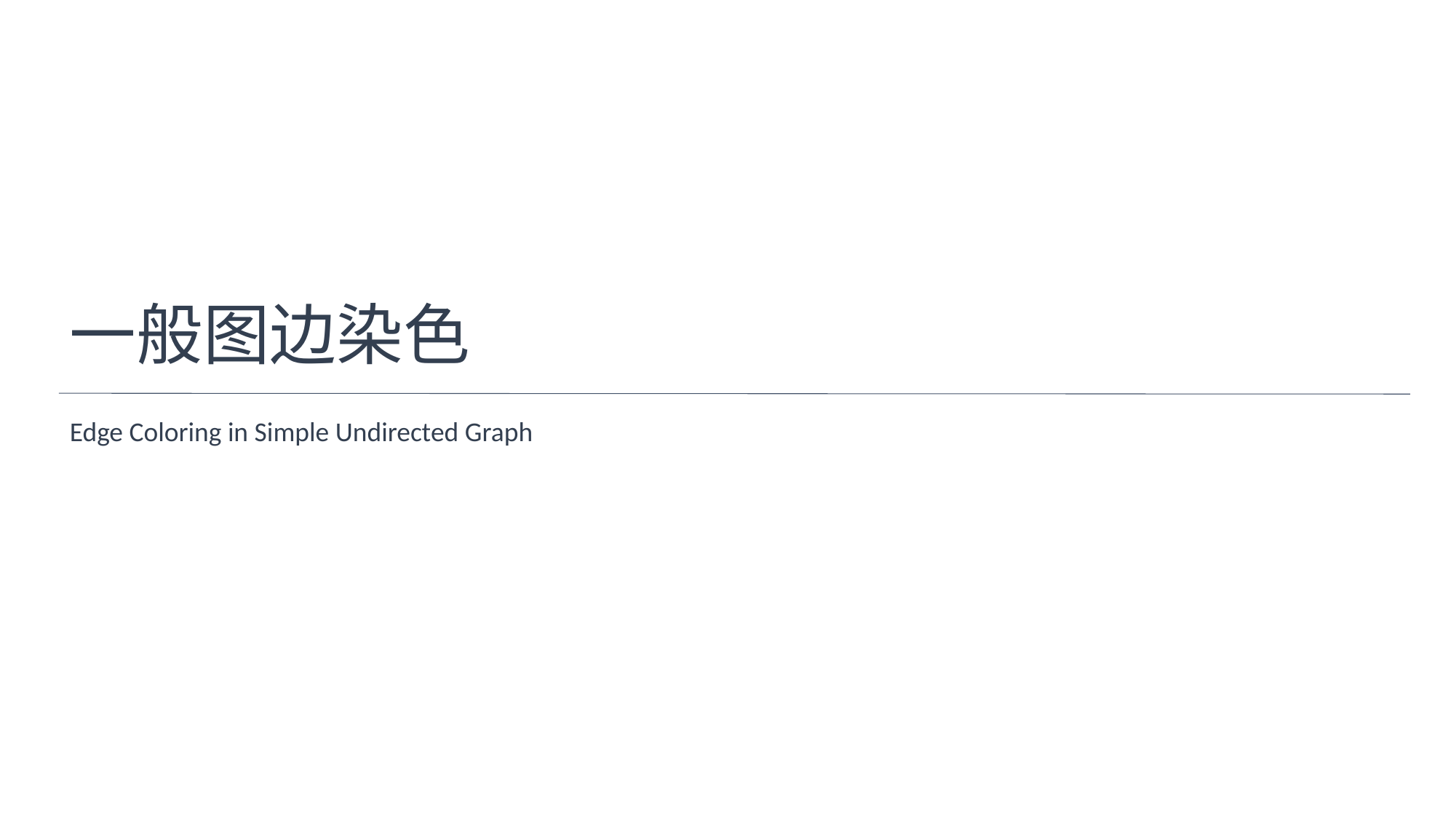

一般图边染色
Edge Coloring in Simple Undirected Graph